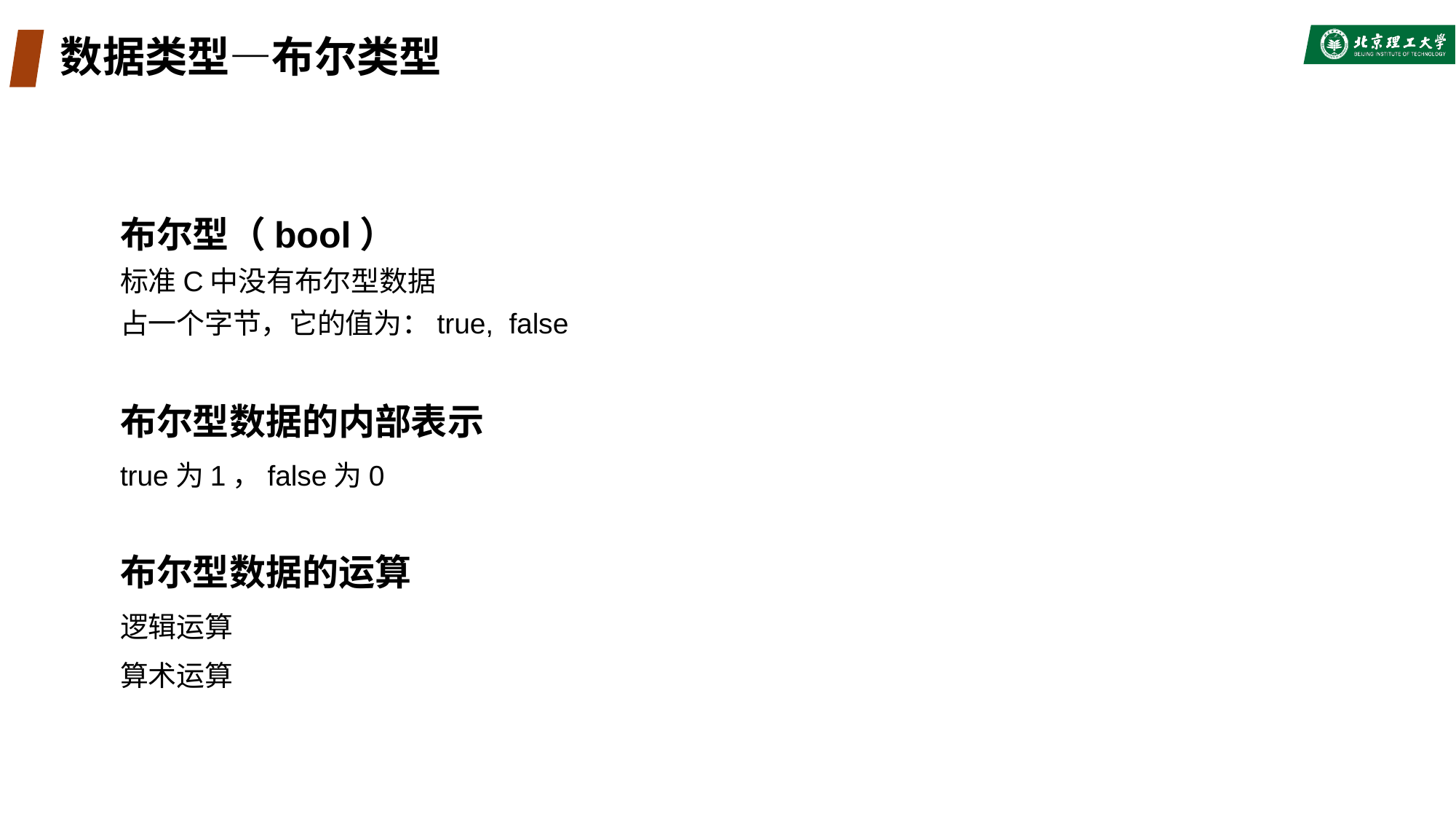

# 数据类型—布尔类型
布尔型（bool）
标准C中没有布尔型数据
占一个字节，它的值为：true,  false
布尔型数据的内部表示
true为1，false为0
布尔型数据的运算
逻辑运算
算术运算